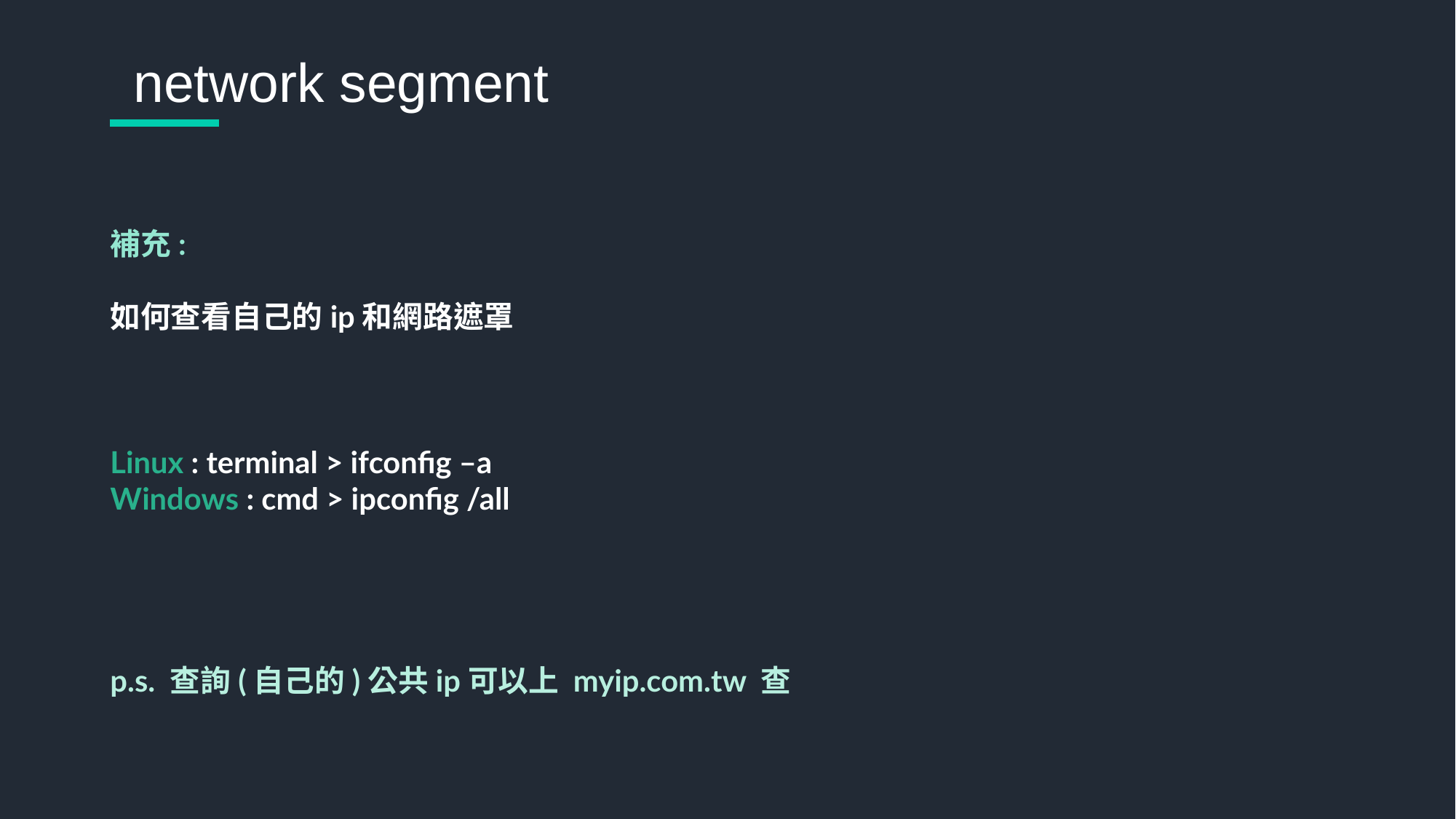

network segment
補充:

如何查看自己的ip和網路遮罩

Linux : terminal > ifconfig –a
Windows : cmd > ipconfig /all

p.s. 查詢(自己的)公共ip可以上 myip.com.tw 查